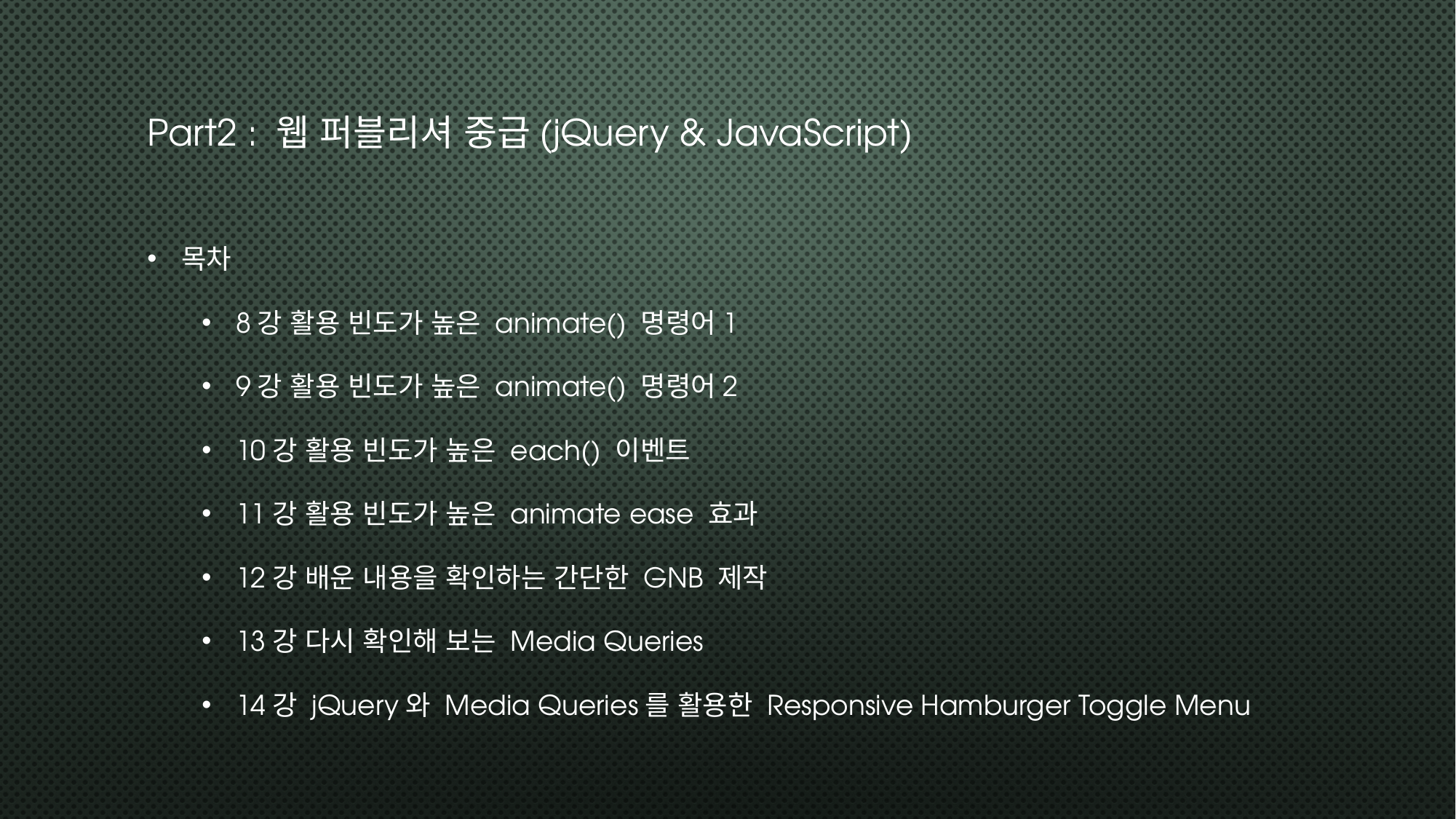

# Part2 : 웹 퍼블리셔 중급(jQuery & JavaScript)
목차
8강 활용 빈도가 높은 animate() 명령어1
9강 활용 빈도가 높은 animate() 명령어2
10강 활용 빈도가 높은 each() 이벤트
11강 활용 빈도가 높은 animate ease 효과
12강 배운 내용을 확인하는 간단한 GNB 제작
13강 다시 확인해 보는 Media Queries
14강 jQuery와 Media Queries를 활용한 Responsive Hamburger Toggle Menu